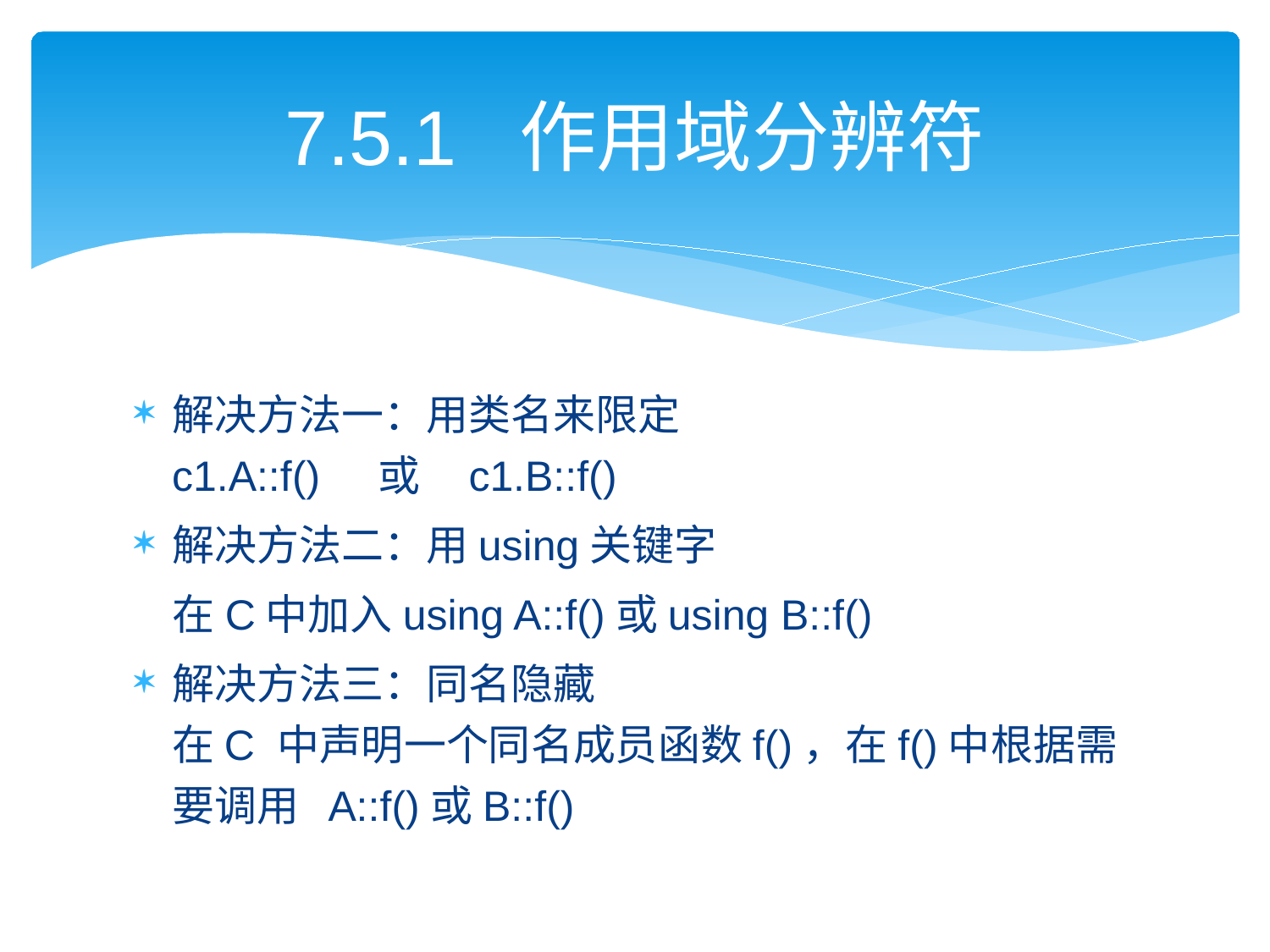

# 7.5.1  作用域分辨符
解决方法一：用类名来限定
c1.A::f()    或    c1.B::f()
解决方法二：用using关键字
   在C中加入using A::f()或using B::f()
解决方法三：同名隐藏
在C 中声明一个同名成员函数f()，在f()中根据需要调用  A::f()或B::f()